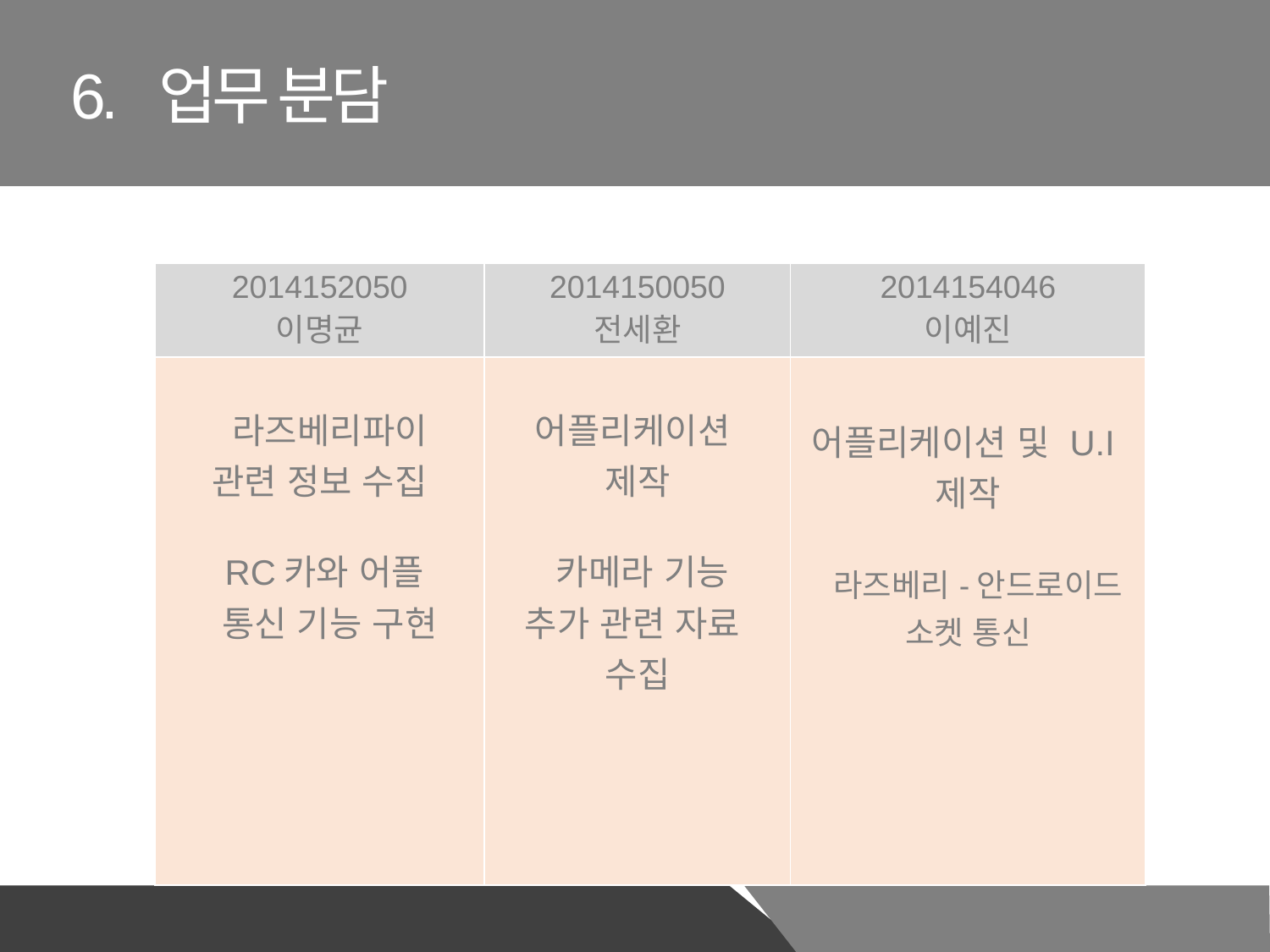

6.  업무 분담
| 2014152050 이명균 | 2014150050 전세환 | 2014154046 이예진 |
| --- | --- | --- |
| 라즈베리파이 관련 정보 수집 RC카와 어플 통신 기능 구현 | 어플리케이션 제작 카메라 기능 추가 관련 자료 수집 | 어플리케이션 및 U.I 제작 라즈베리-안드로이드 소켓 통신 |